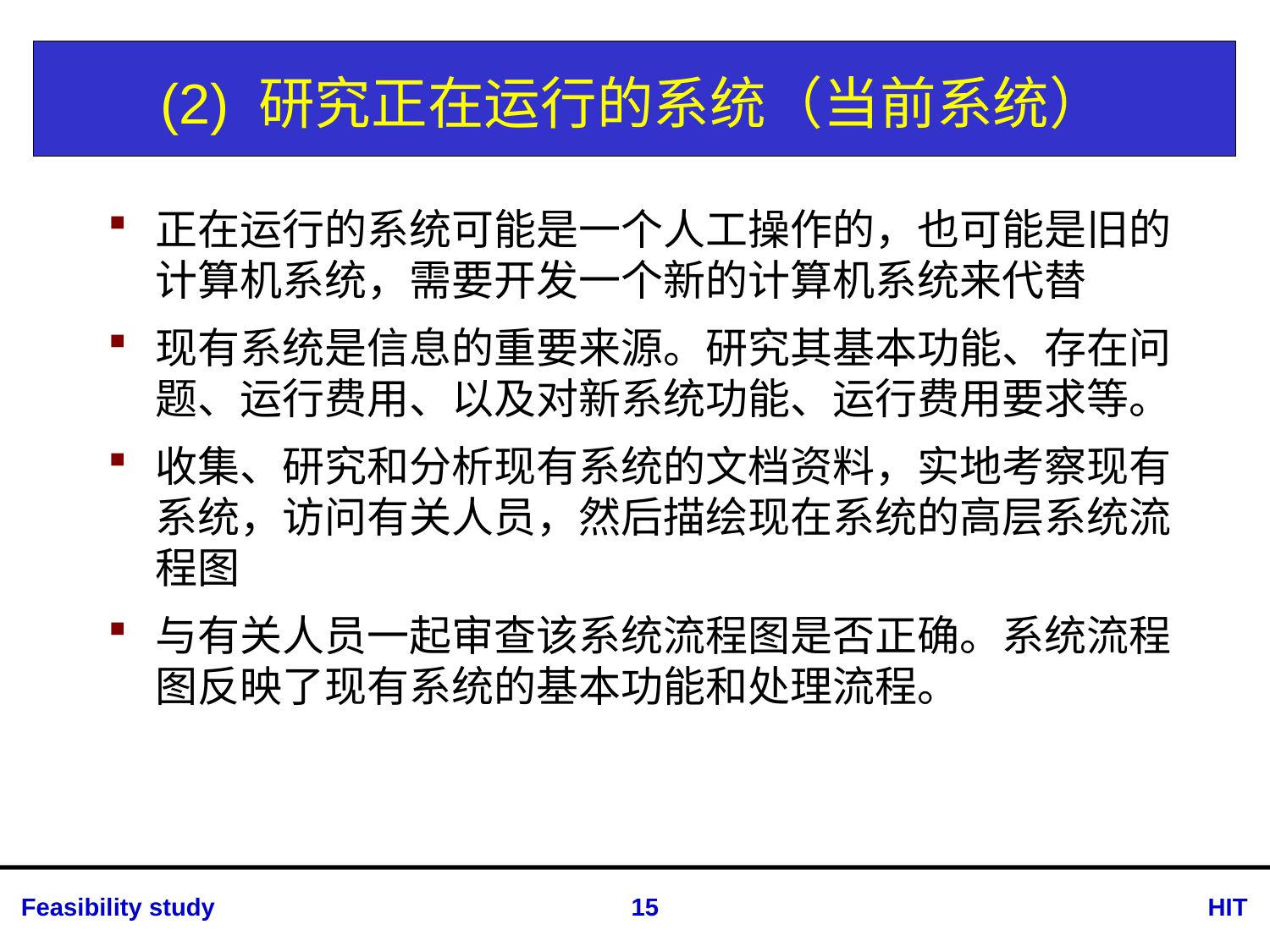

# (2) 研究正在运行的系统（当前系统）
正在运行的系统可能是一个人工操作的，也可能是旧的计算机系统，需要开发一个新的计算机系统来代替
现有系统是信息的重要来源。研究其基本功能、存在问题、运行费用、以及对新系统功能、运行费用要求等。
收集、研究和分析现有系统的文档资料，实地考察现有系统，访问有关人员，然后描绘现在系统的高层系统流程图
与有关人员一起审查该系统流程图是否正确。系统流程图反映了现有系统的基本功能和处理流程。